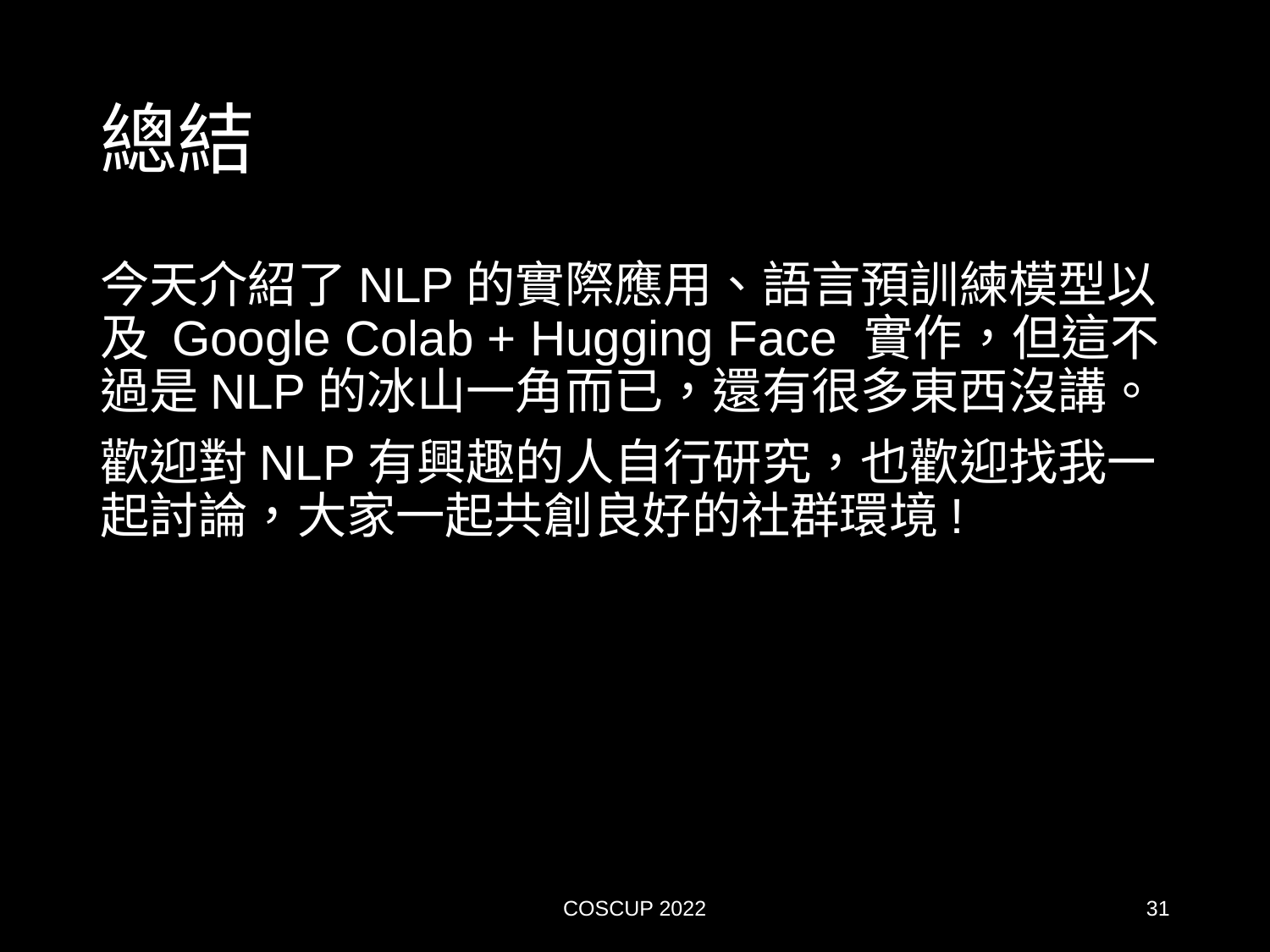

# 總結
今天介紹了NLP的實際應用、語言預訓練模型以及 Google Colab + Hugging Face 實作，但這不過是NLP的冰山一角而已，還有很多東西沒講。
歡迎對NLP有興趣的人自行研究，也歡迎找我一起討論，大家一起共創良好的社群環境!
COSCUP 2022
31